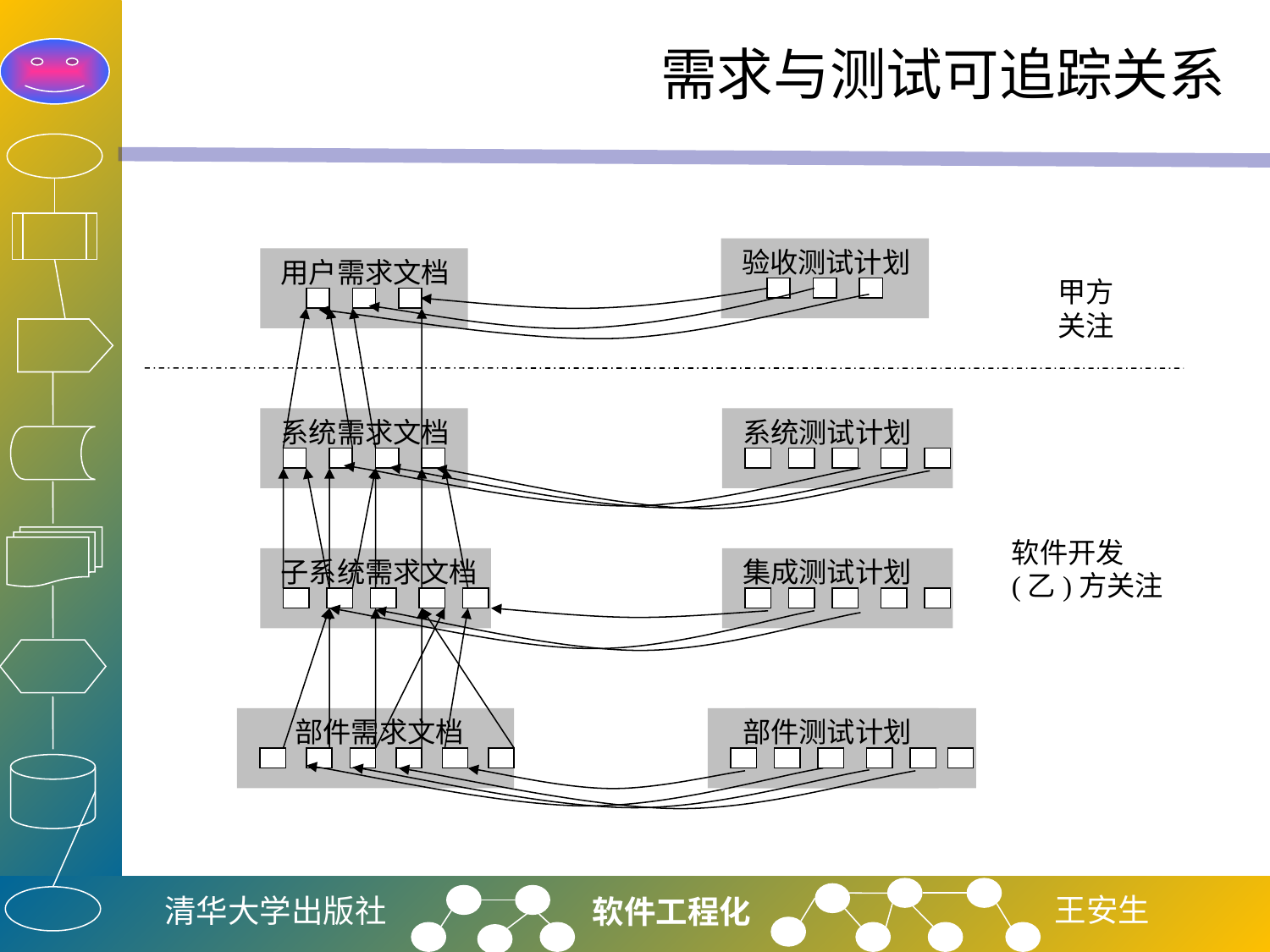

# 需求与测试可追踪关系

验收测试计划

用户需求文档

甲方
关注

系统需求文档

系统测试计划

软件开发
(乙)方关注
子系统需求文档

集成测试计划

部件需求文档

部件测试计划

部件测试计划